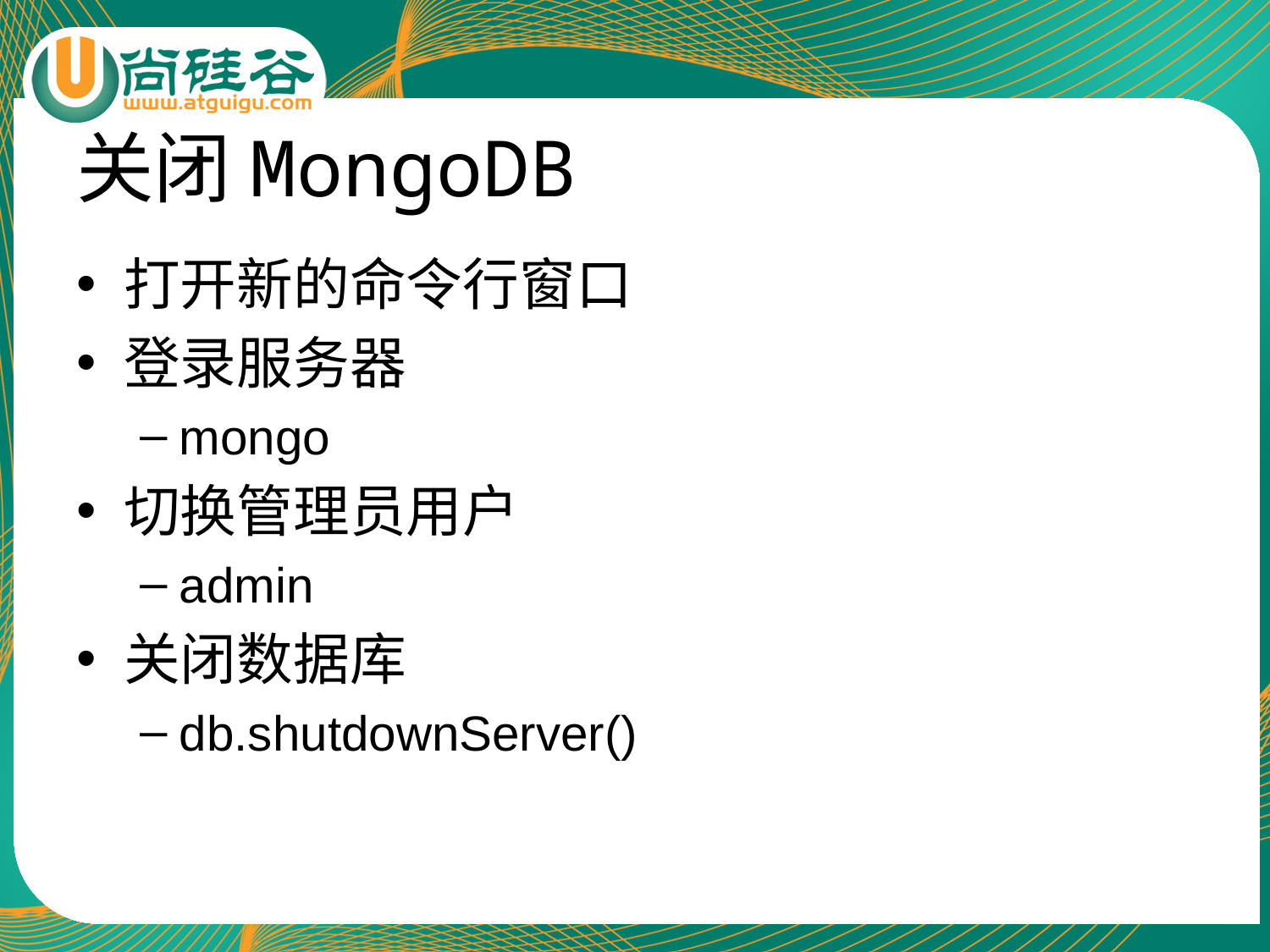

# 关闭MongoDB
打开新的命令行窗口
登录服务器
mongo
切换管理员用户
admin
关闭数据库
db.shutdownServer()